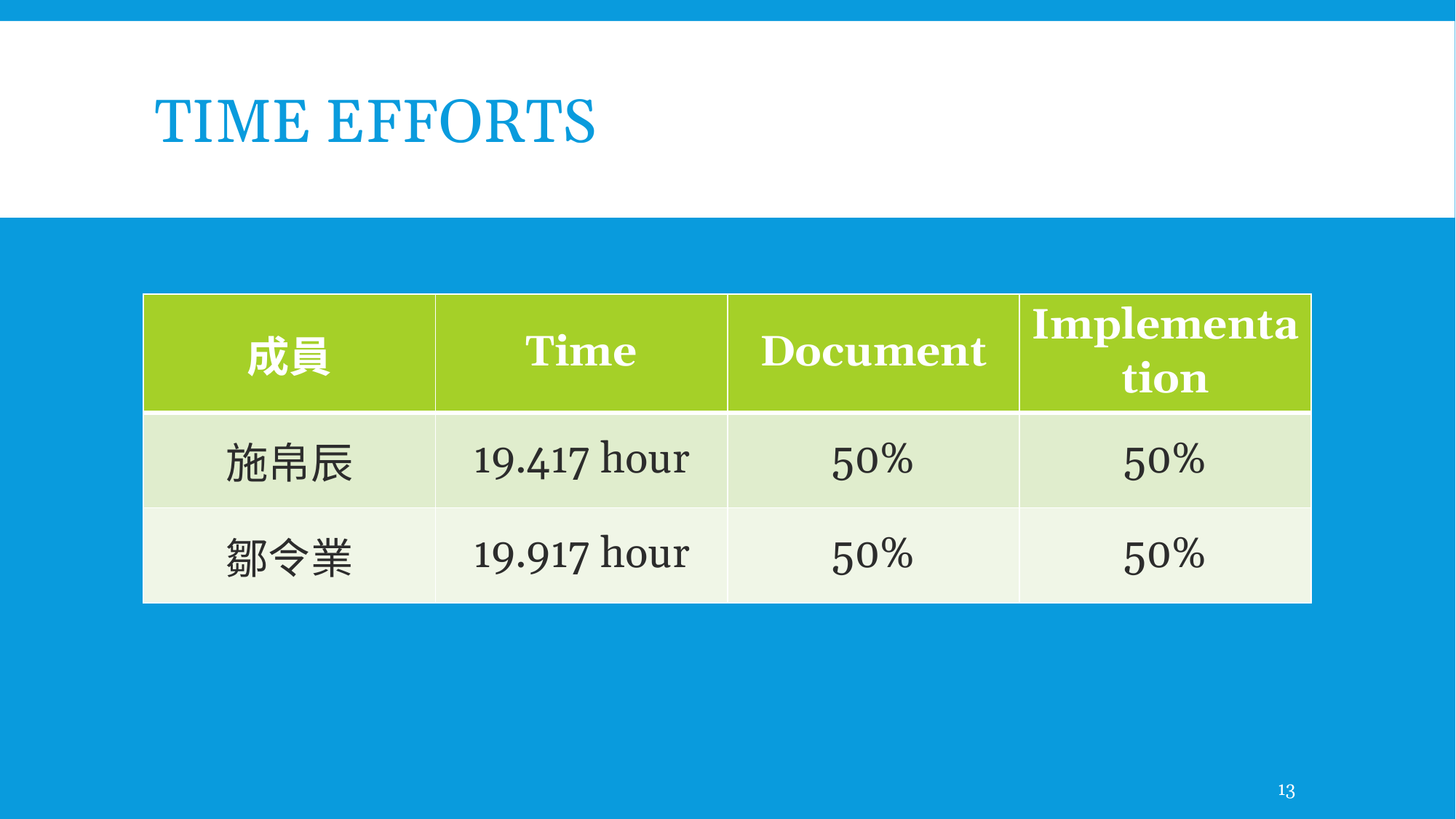

# Time Efforts
| 成員 | Time | Document | Implementation |
| --- | --- | --- | --- |
| 施帛辰 | 19.417 hour | 50% | 50% |
| 鄒令業 | 19.917 hour | 50% | 50% |
13